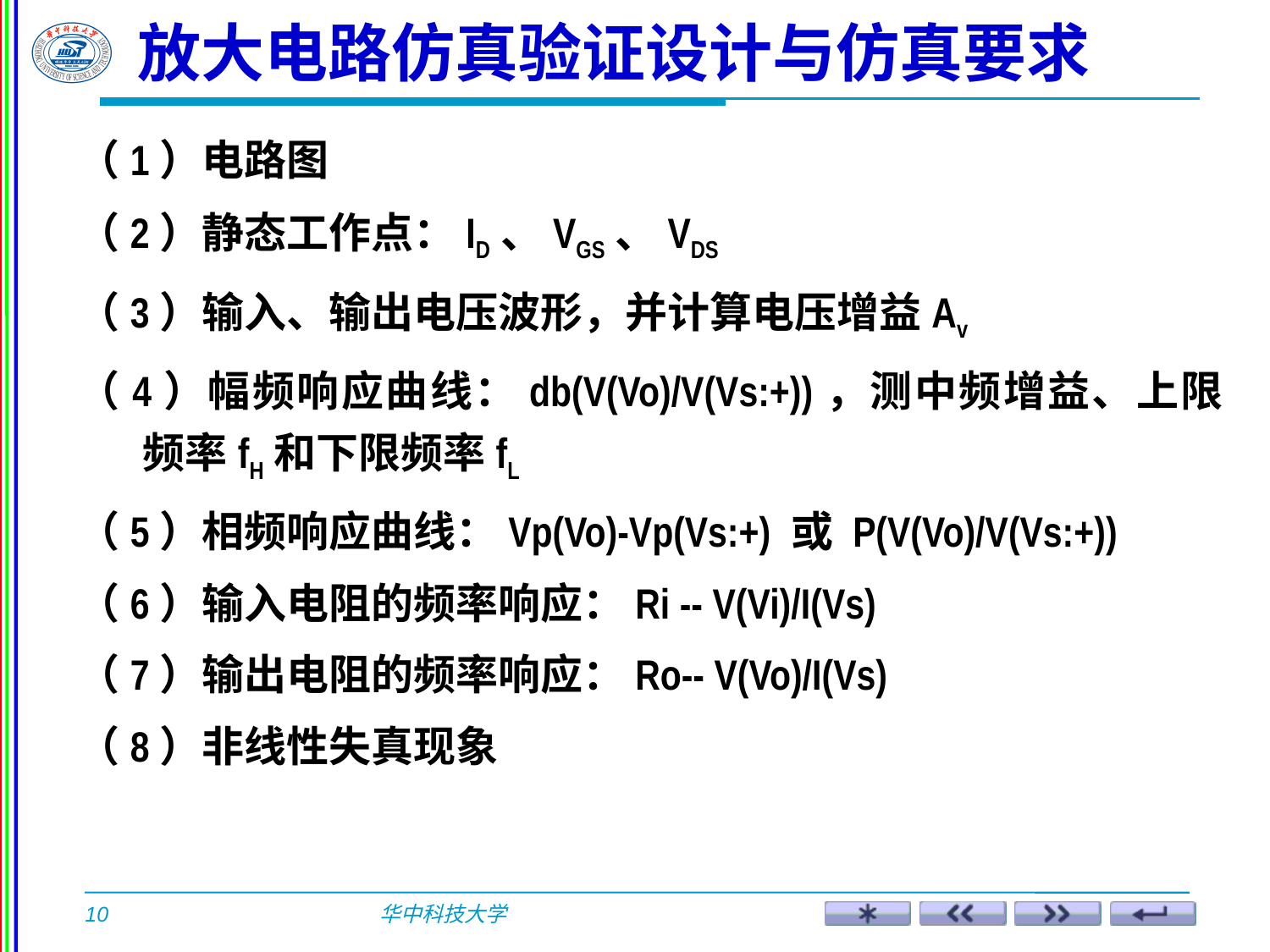

放大电路仿真验证设计与仿真要求
（1）电路图
（2）静态工作点：ID、VGS、VDS
（3）输入、输出电压波形，并计算电压增益Av
（4）幅频响应曲线：db(V(Vo)/V(Vs:+))，测中频增益、上限频率fH和下限频率fL
（5）相频响应曲线：Vp(Vo)-Vp(Vs:+) 或 P(V(Vo)/V(Vs:+))
（6）输入电阻的频率响应：Ri -- V(Vi)/I(Vs)
（7）输出电阻的频率响应：Ro-- V(Vo)/I(Vs)
（8）非线性失真现象